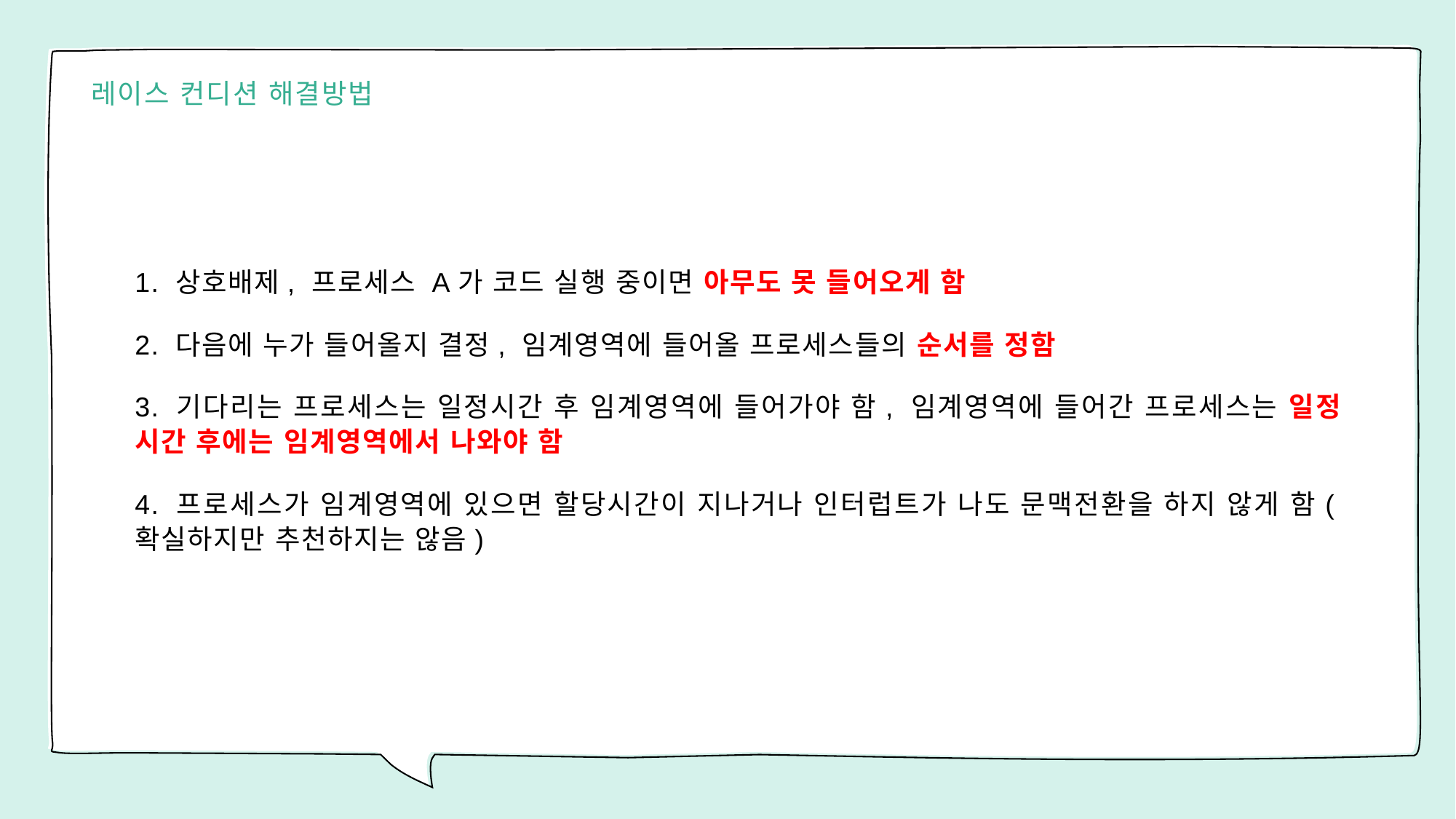

# 레이스 컨디션 해결방법
1. 상호배제, 프로세스 A가 코드 실행 중이면 아무도 못 들어오게 함
2. 다음에 누가 들어올지 결정, 임계영역에 들어올 프로세스들의 순서를 정함
3. 기다리는 프로세스는 일정시간 후 임계영역에 들어가야 함, 임계영역에 들어간 프로세스는 일정 시간 후에는 임계영역에서 나와야 함
4. 프로세스가 임계영역에 있으면 할당시간이 지나거나 인터럽트가 나도 문맥전환을 하지 않게 함(확실하지만 추천하지는 않음)